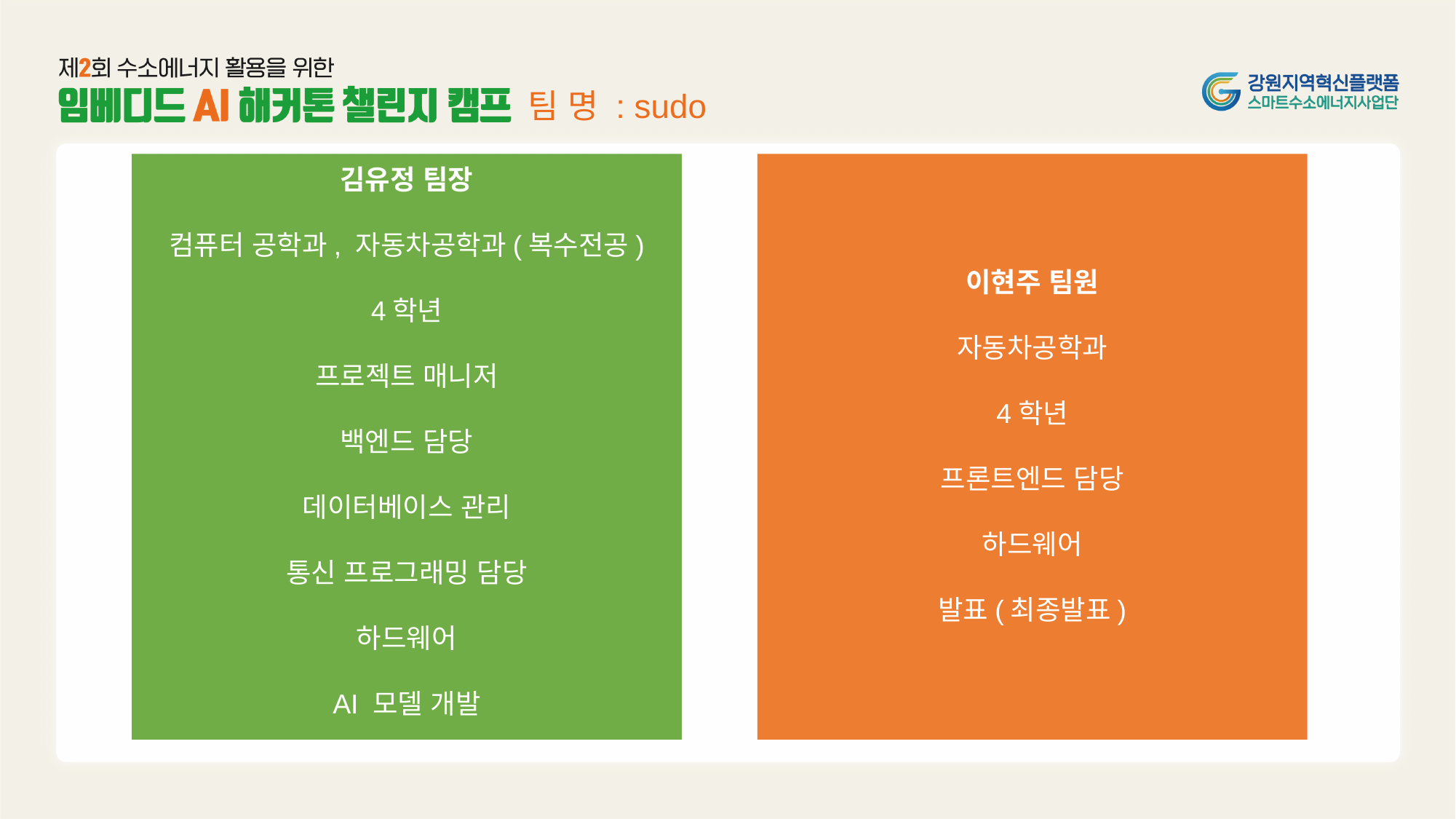

팀 명 : sudo

김유정 팀장

컴퓨터 공학과, 자동차공학과(복수전공)

4학년

프로젝트 매니저

백엔드 담당

데이터베이스 관리

통신 프로그래밍 담당

하드웨어

AI 모델 개발

이현주 팀원

자동차공학과

4학년

프론트엔드 담당

하드웨어

발표(최종발표)